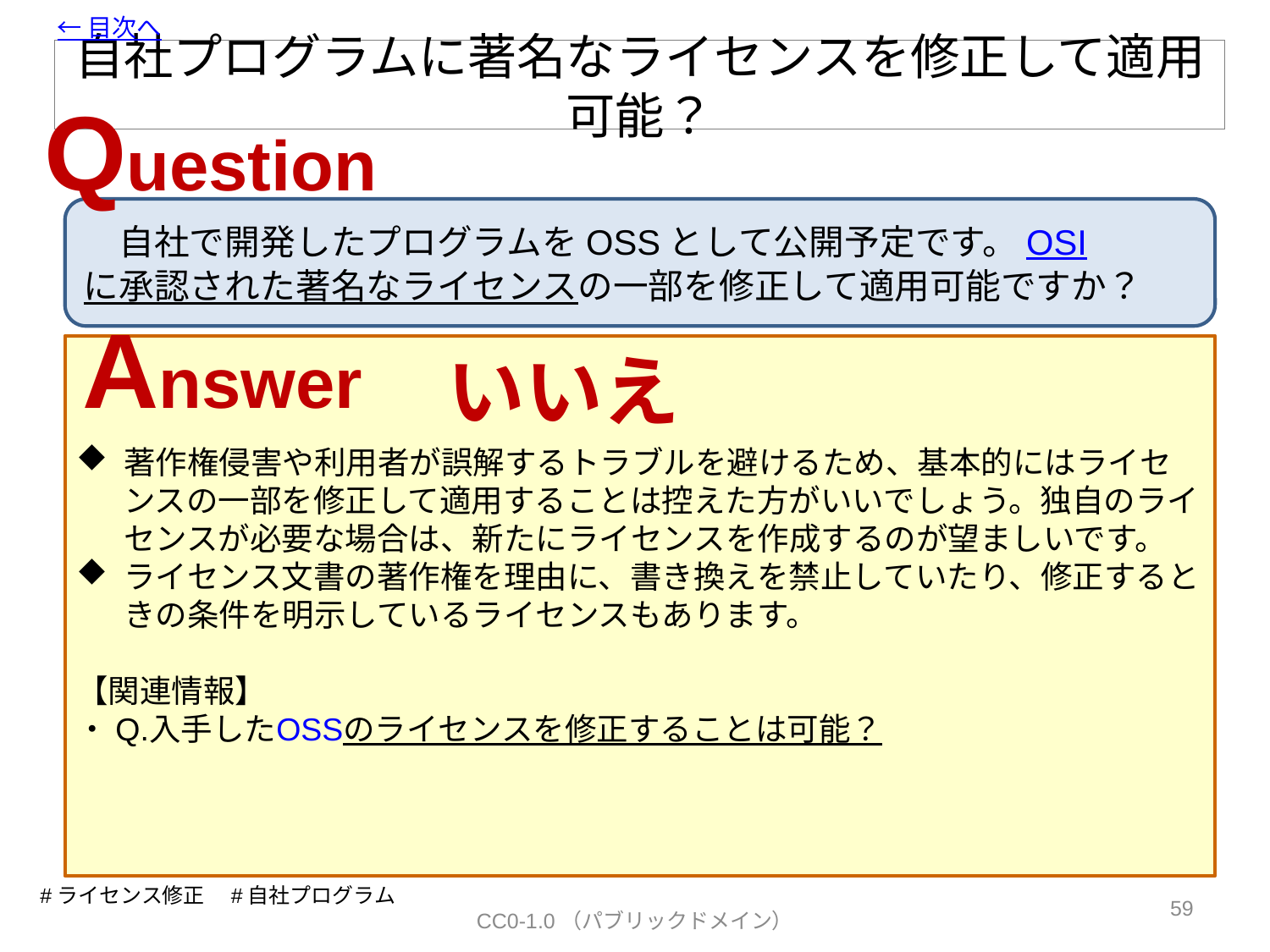

← 目次へ
# 自社プログラムに著名なライセンスを修正して適用可能？
Question
　自社で開発したプログラムをOSSとして公開予定です。OSIに承認された著名なライセンスの一部を修正して適用可能ですか？
Answer

いいえ
著作権侵害や利用者が誤解するトラブルを避けるため、基本的にはライセンスの一部を修正して適用することは控えた方がいいでしょう。独自のライセンスが必要な場合は、新たにライセンスを作成するのが望ましいです。
ライセンス文書の著作権を理由に、書き換えを禁止していたり、修正するときの条件を明示しているライセンスもあります。

【関連情報】
・Q.入手したOSSのライセンスを修正することは可能？
#ライセンス修正　#自社プログラム
59
CC0-1.0（パブリックドメイン）